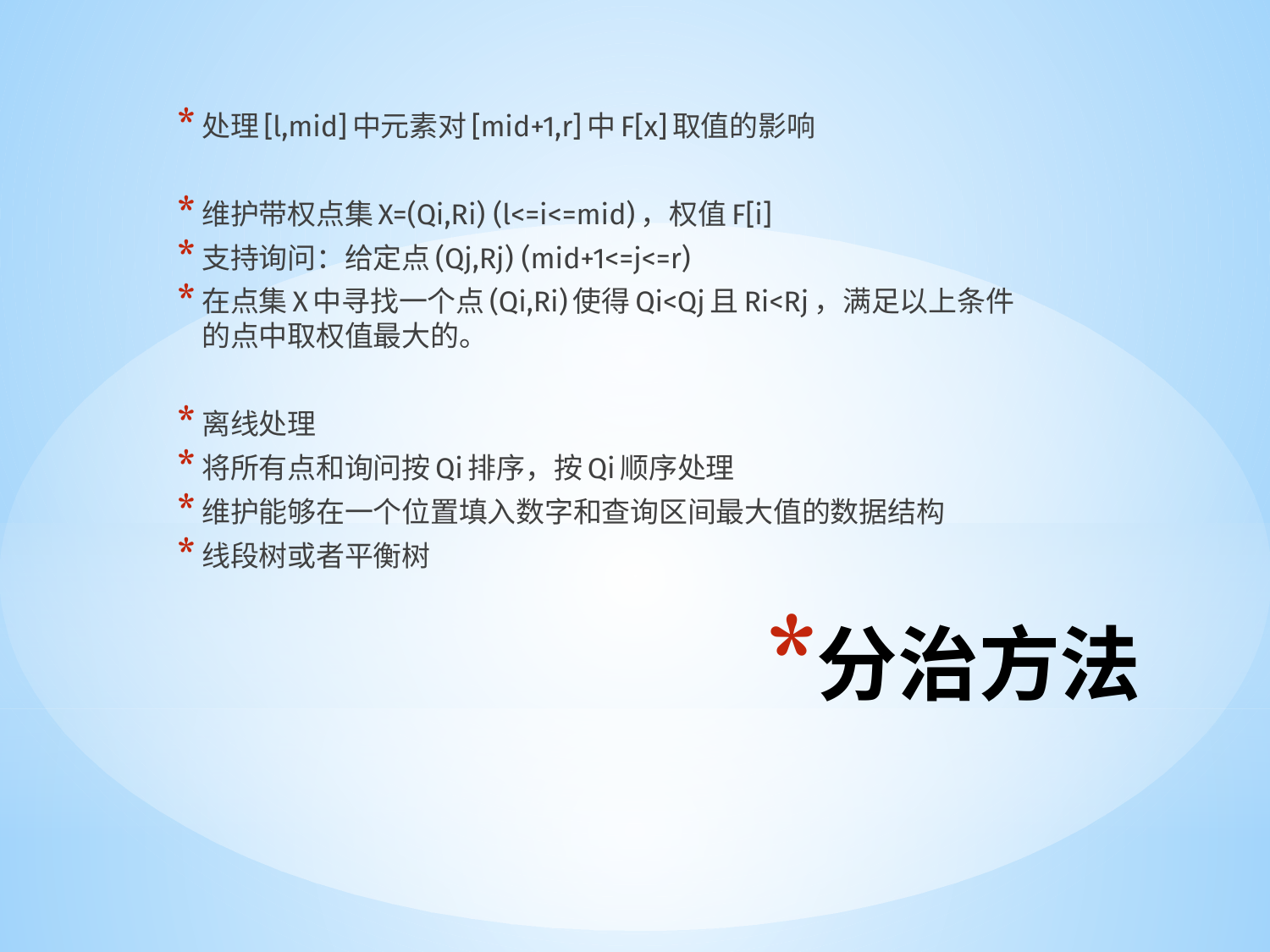

处理[l,mid]中元素对[mid+1,r]中F[x]取值的影响

维护带权点集X=(Qi,Ri) (l<=i<=mid)，权值F[i]
支持询问：给定点(Qj,Rj) (mid+1<=j<=r)
在点集X中寻找一个点(Qi,Ri)使得Qi<Qj且Ri<Rj，满足以上条件的点中取权值最大的。

离线处理
将所有点和询问按Qi排序，按Qi顺序处理
维护能够在一个位置填入数字和查询区间最大值的数据结构
线段树或者平衡树

# 分治方法